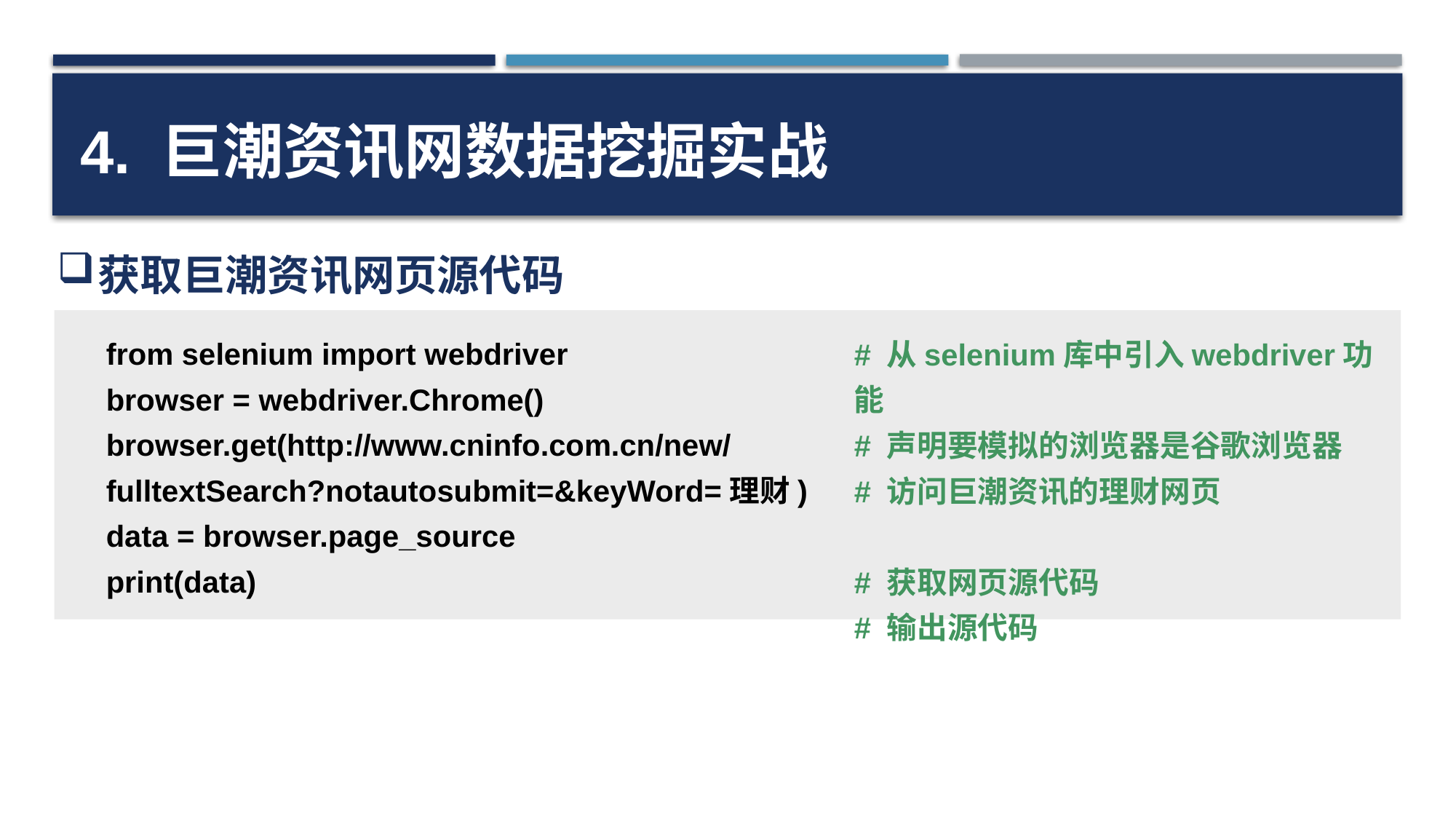

4. 巨潮资讯网数据挖掘实战
获取巨潮资讯网页源代码

from selenium import webdriver
browser = webdriver.Chrome()
browser.get(http://www.cninfo.com.cn/new/fulltextSearch?notautosubmit=&keyWord=理财)
data = browser.page_source
print(data)
# 从selenium库中引入webdriver功能
# 声明要模拟的浏览器是谷歌浏览器
# 访问巨潮资讯的理财网页

# 获取网页源代码
# 输出源代码
27